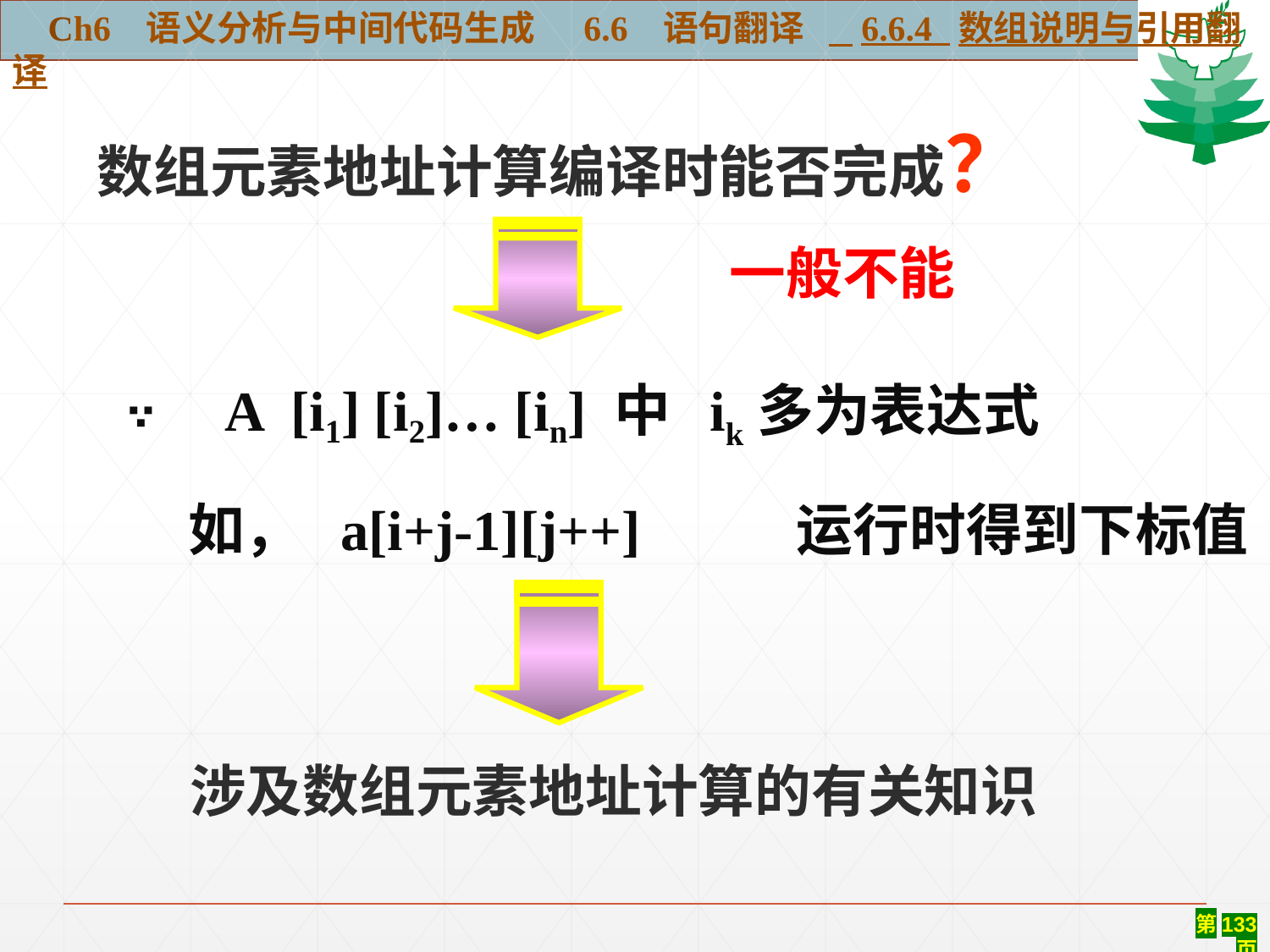

Ch6   语义分析与中间代码生成     6.6   语句翻译      6.6.4  数组说明与引用翻译
数组元素地址计算编译时能否完成？

一般不能
  ∵   A  [i1] [i2]… [in] 中  ik多为表达式
      如，  a[i+j-1][j++]          运行时得到下标值

涉及数组元素地址计算的有关知识